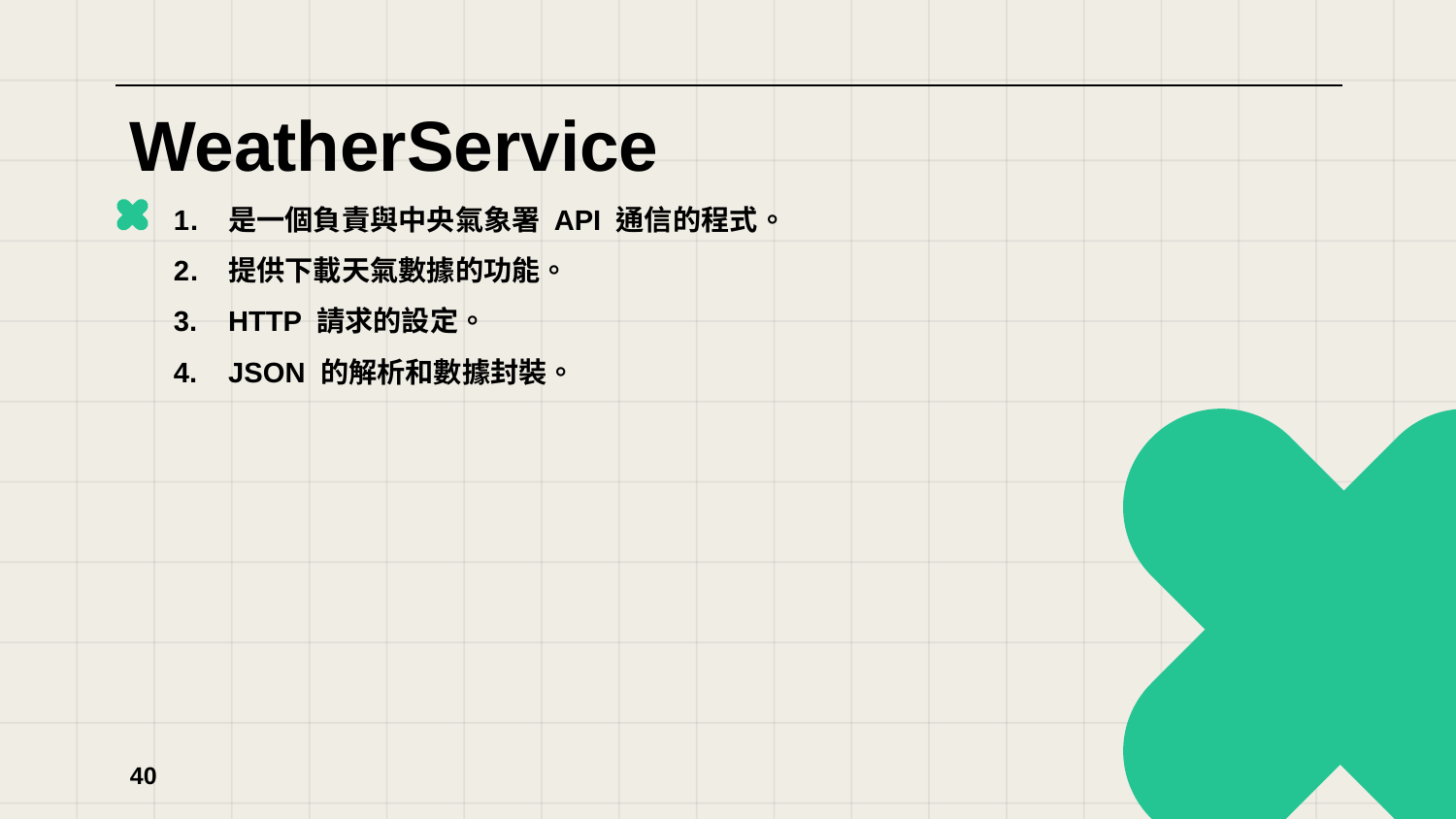

# WeatherService
是一個負責與中央氣象署 API 通信的程式。
提供下載天氣數據的功能。
HTTP 請求的設定。
JSON 的解析和數據封裝。

40